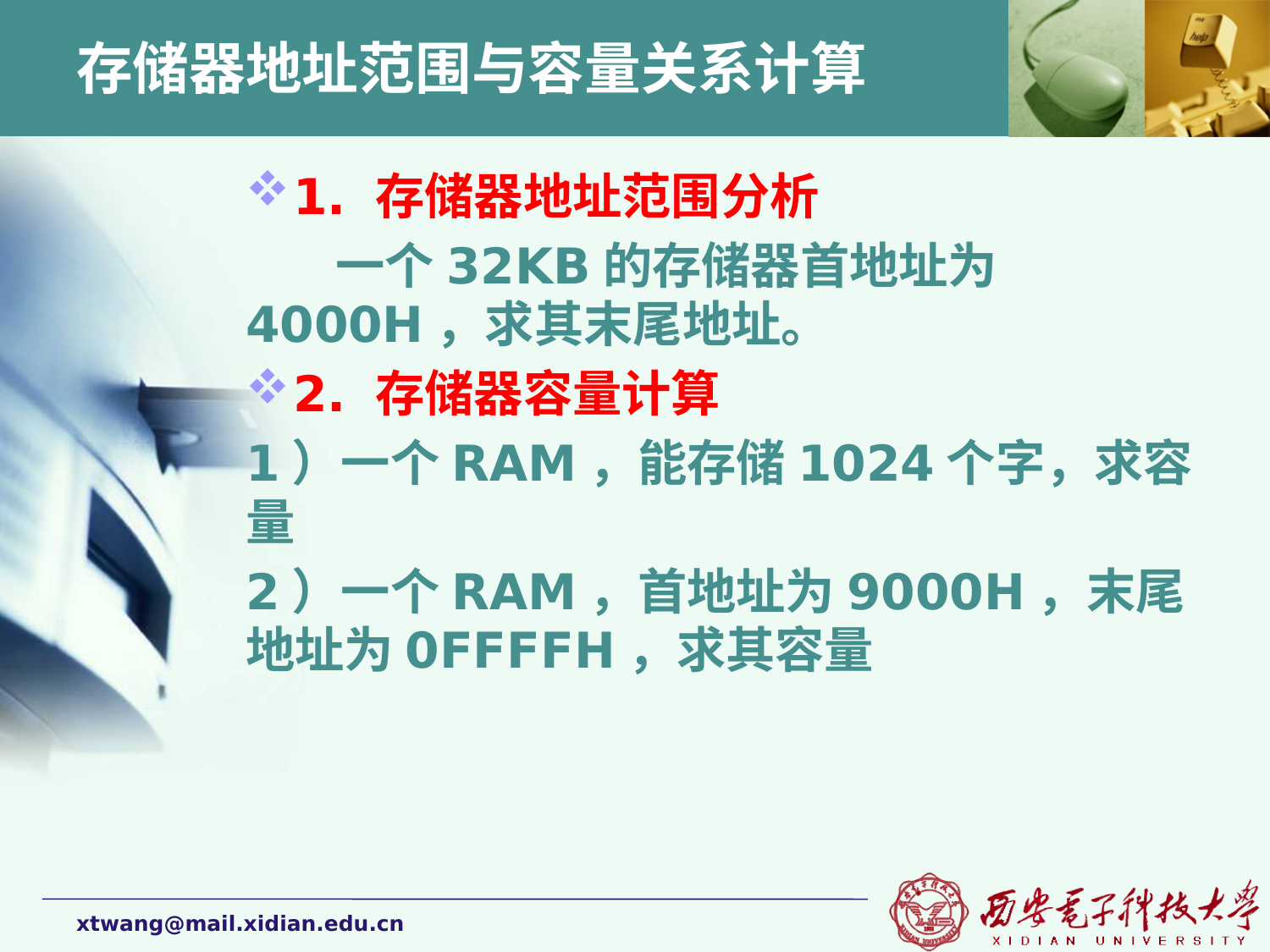

# 存储器地址范围与容量关系计算
1. 存储器地址范围分析
       一个32KB的存储器首地址为4000H，求其末尾地址。
2. 存储器容量计算
1）一个RAM，能存储1024个字，求容量
2）一个RAM，首地址为9000H，末尾地址为0FFFFH，求其容量
xtwang@mail.xidian.edu.cn